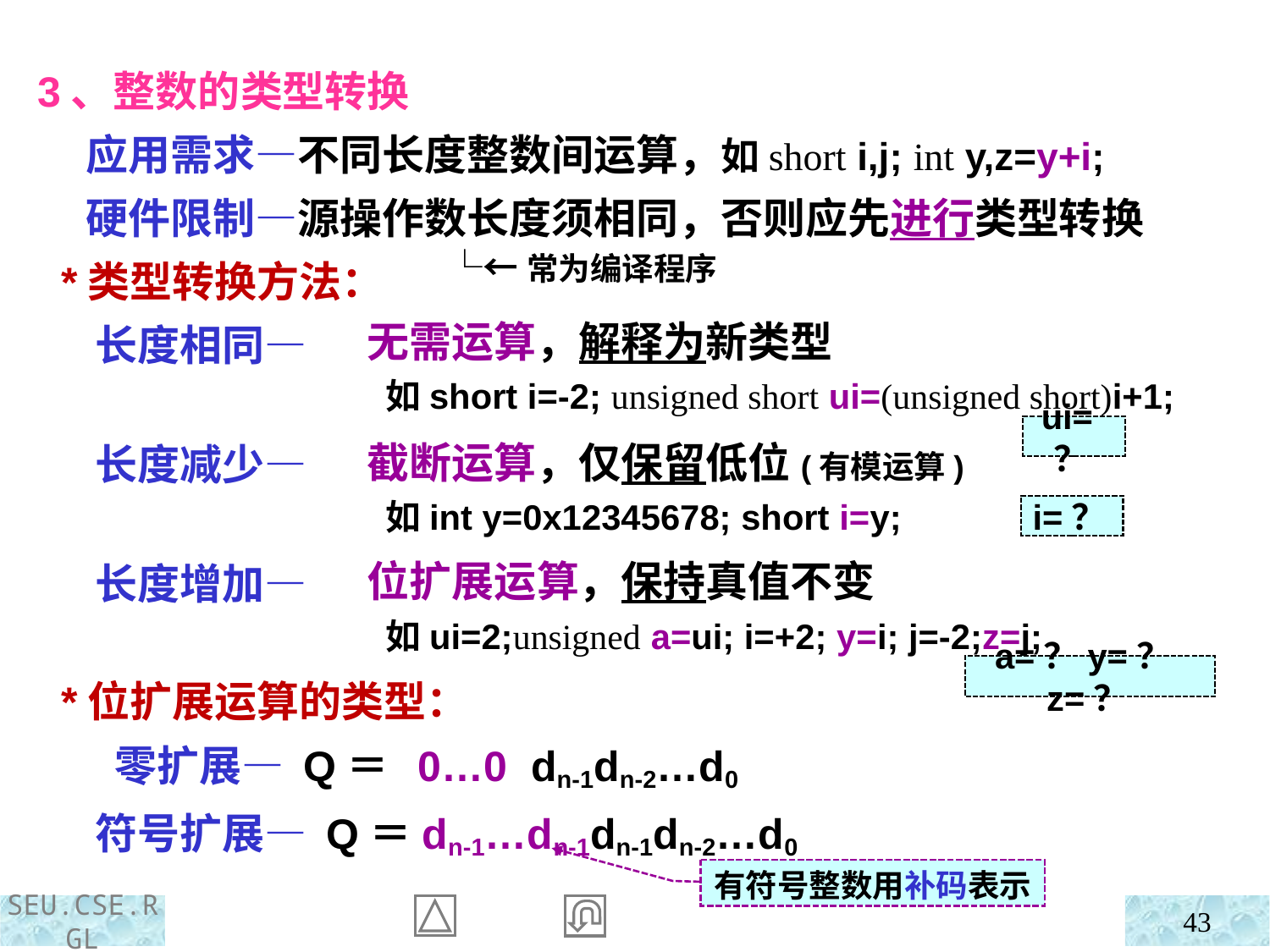

3、整数的类型转换
    应用需求—不同长度整数间运算，如short i,j; int y,z=y+i;
    硬件限制—源操作数长度须相同，否则应先进行类型转换
                                                   └←常为编译程序
  *类型转换方法：
     长度相同—

     长度减少—

     长度增加—

无需运算，解释为新类型
 如short i=-2; unsigned short ui=(unsigned short)i+1;
ui=？
截断运算，仅保留低位(有模运算)
 如int y=0x12345678; short i=y;
i=？
位扩展运算，保持真值不变
 如ui=2;unsigned a=ui; i=+2; y=i; j=-2;z=j;
  *位扩展运算的类型：
       零扩展— Q＝  0…0  dn-1dn-2…d0
     符号扩展— Q＝dn-1…dn-1dn-1dn-2…d0
a=？y=？z=？
有符号整数用补码表示

43